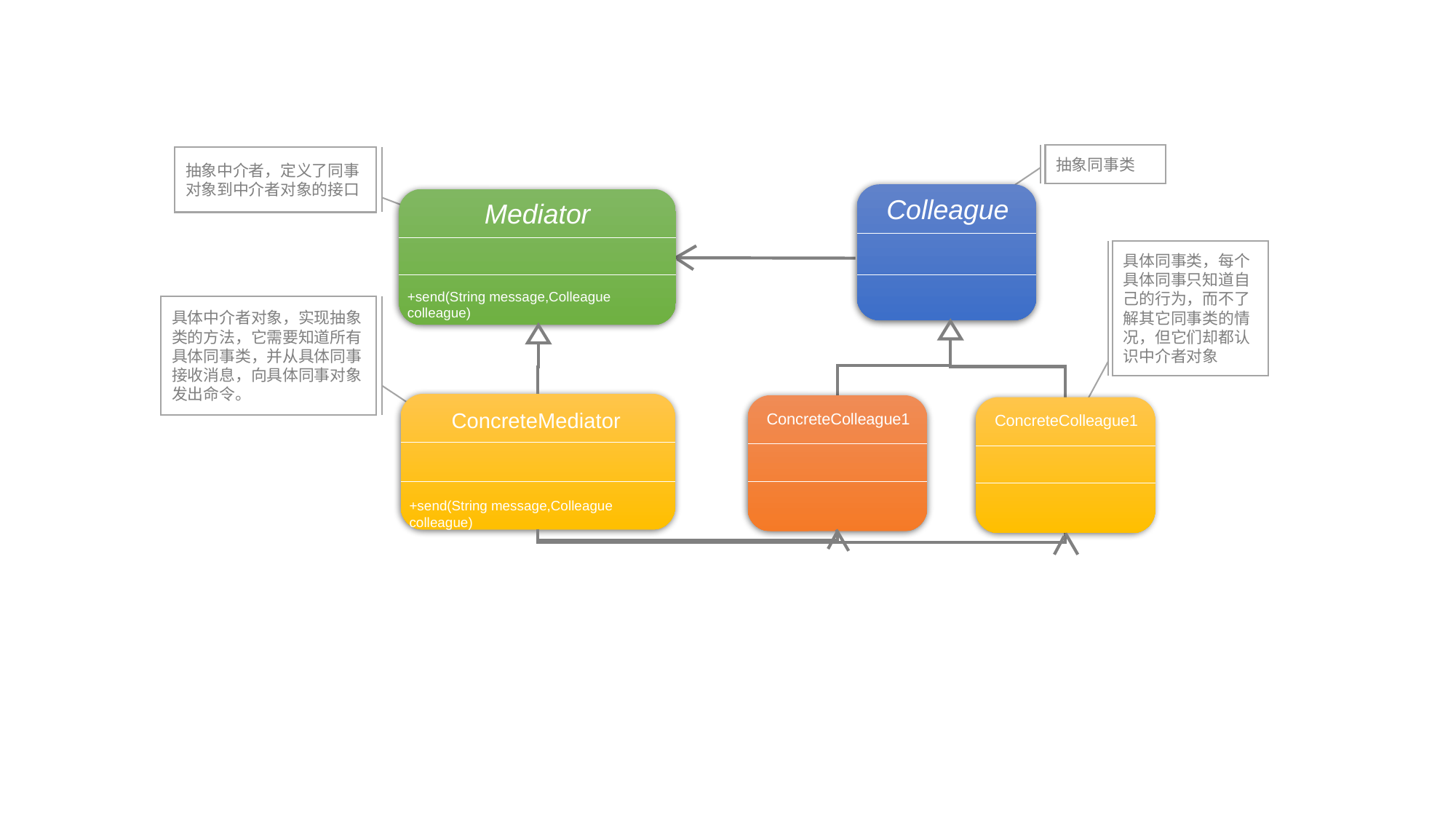

抽象同事类
抽象中介者，定义了同事对象到中介者对象的接口

Colleague

Mediator
具体同事类，每个具体同事只知道自己的行为，而不了解其它同事类的情况，但它们却都认识中介者对象
+send(String message,Colleague colleague)
具体中介者对象，实现抽象类的方法，它需要知道所有具体同事类，并从具体同事接收消息，向具体同事对象发出命令。

ConcreteMediator

ConcreteColleague1

ConcreteColleague1
-receiver: Barbecuer
+excuteCommand()
+send(String message,Colleague colleague)